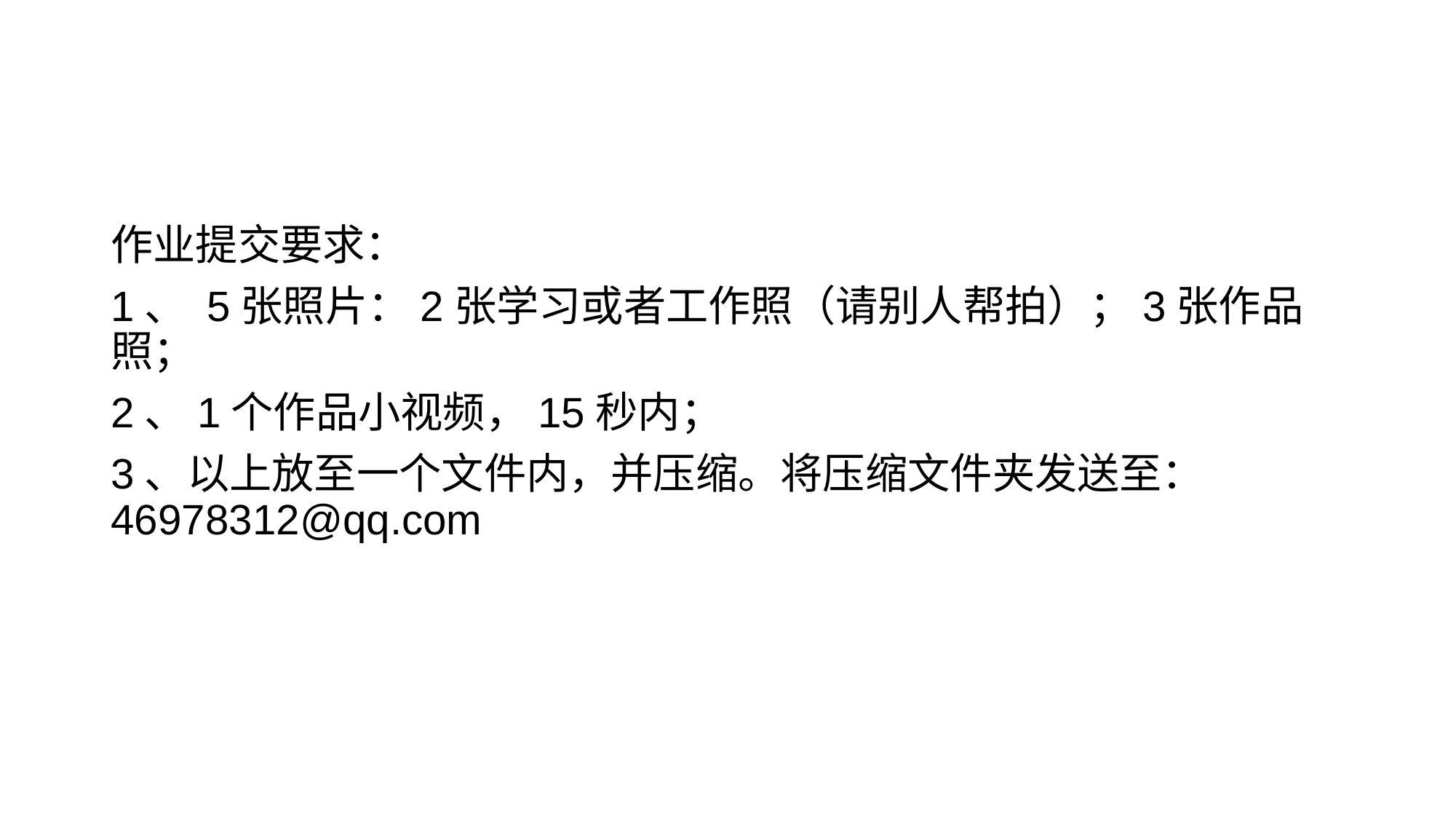

作业提交要求：
1、 5张照片：2张学习或者工作照（请别人帮拍）；3张作品照；
2、1个作品小视频，15秒内；
3、以上放至一个文件内，并压缩。将压缩文件夹发送至：46978312@qq.com